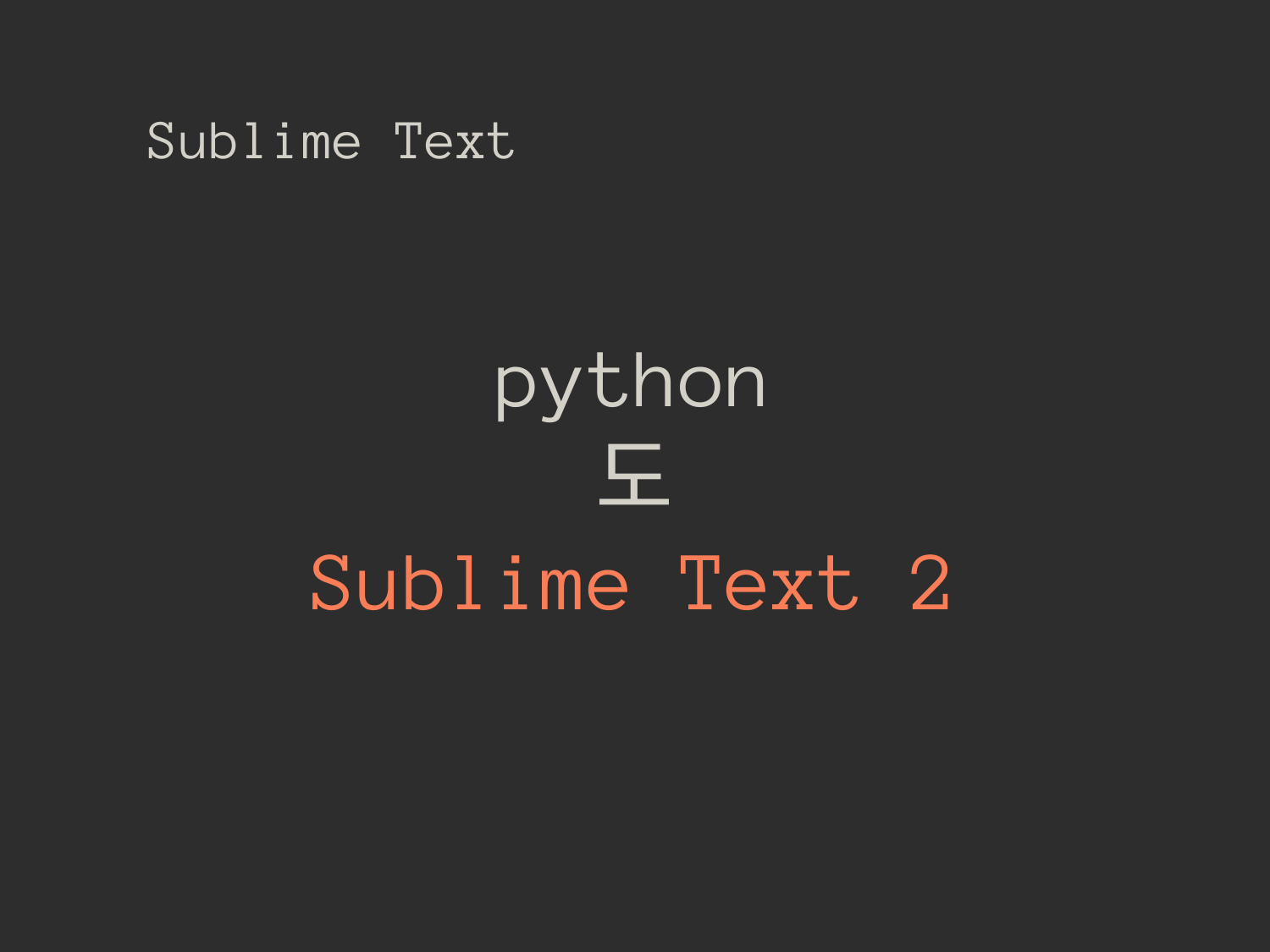

Sublime Text
python
도
Sublime Text 2